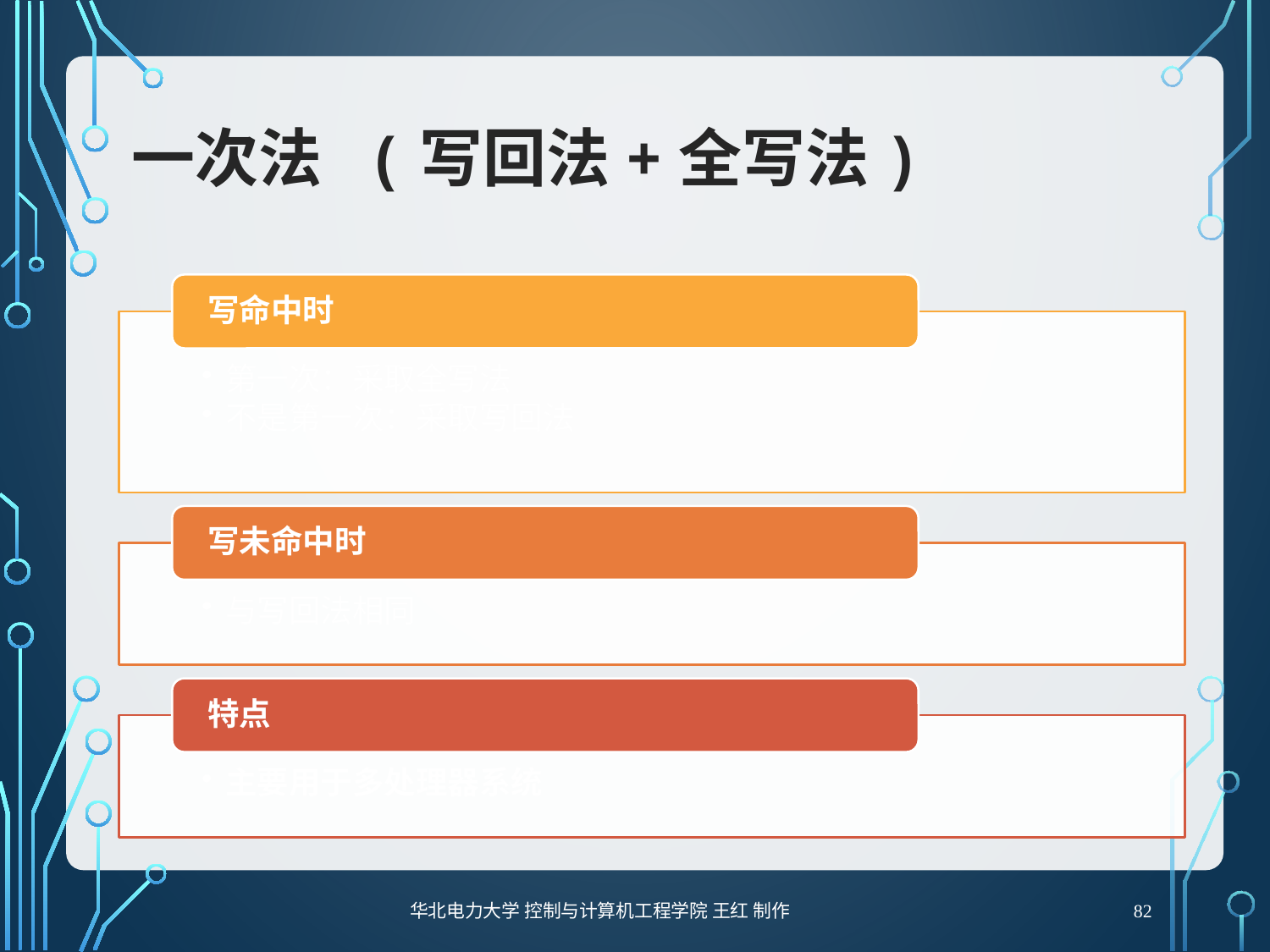

# 一次法  (写回法+全写法)
第一次：采取全写法
不是第一次：采取写回法
写命中时
与写回法相同
写未命中时
主要用于多处理器系统
特点
82
华北电力大学 控制与计算机工程学院 王红 制作